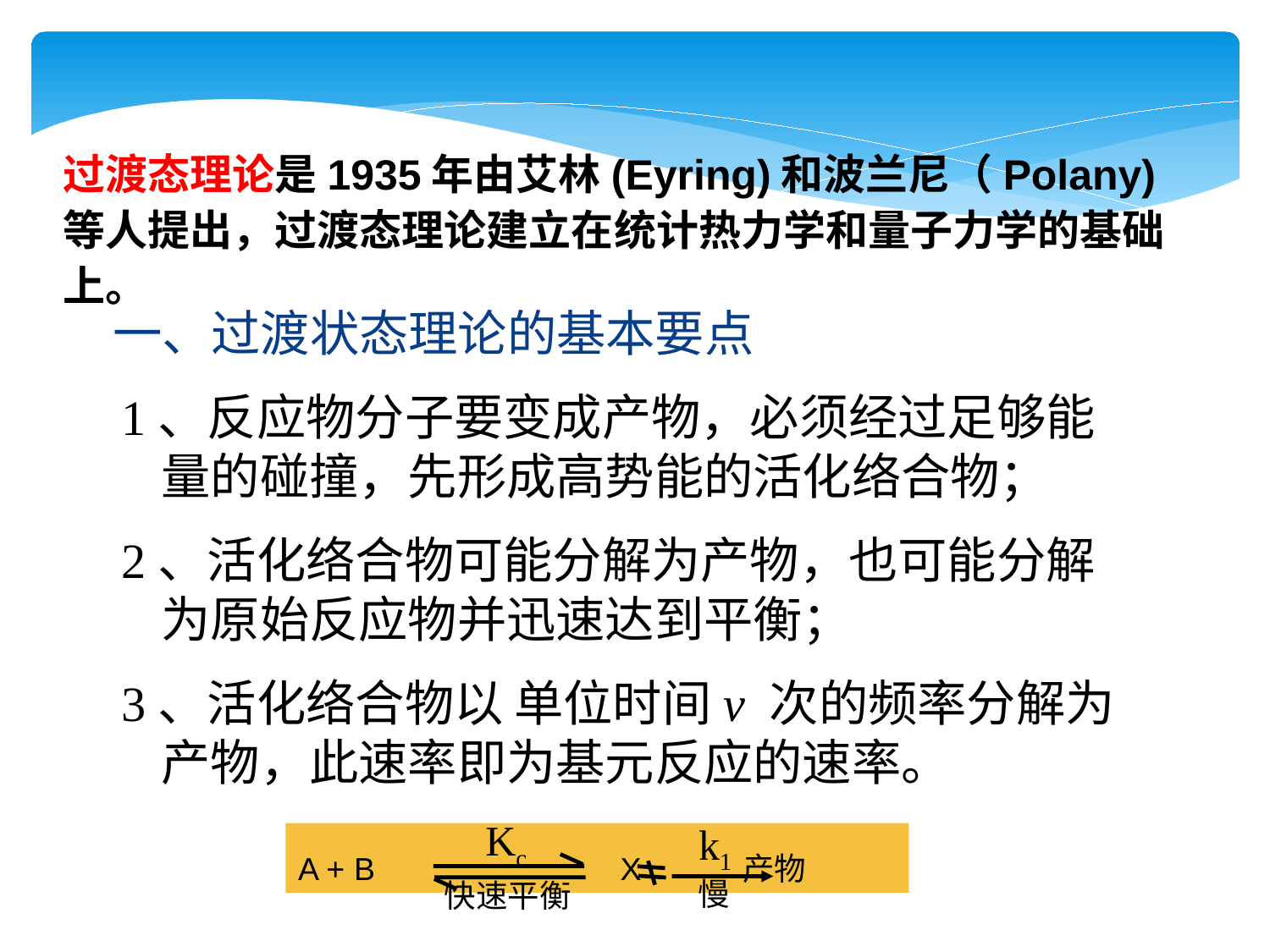

过渡态理论是1935年由艾林(Eyring)和波兰尼（Polany)等人提出，过渡态理论建立在统计热力学和量子力学的基础上。
一、过渡状态理论的基本要点
1、反应物分子要变成产物，必须经过足够能量的碰撞，先形成高势能的活化络合物；
2、活化络合物可能分解为产物，也可能分解为原始反应物并迅速达到平衡；
3、活化络合物以 单位时间v 次的频率分解为产物，此速率即为基元反应的速率。
Kc
k1
A + B		　    X 	　　产物

慢
快速平衡